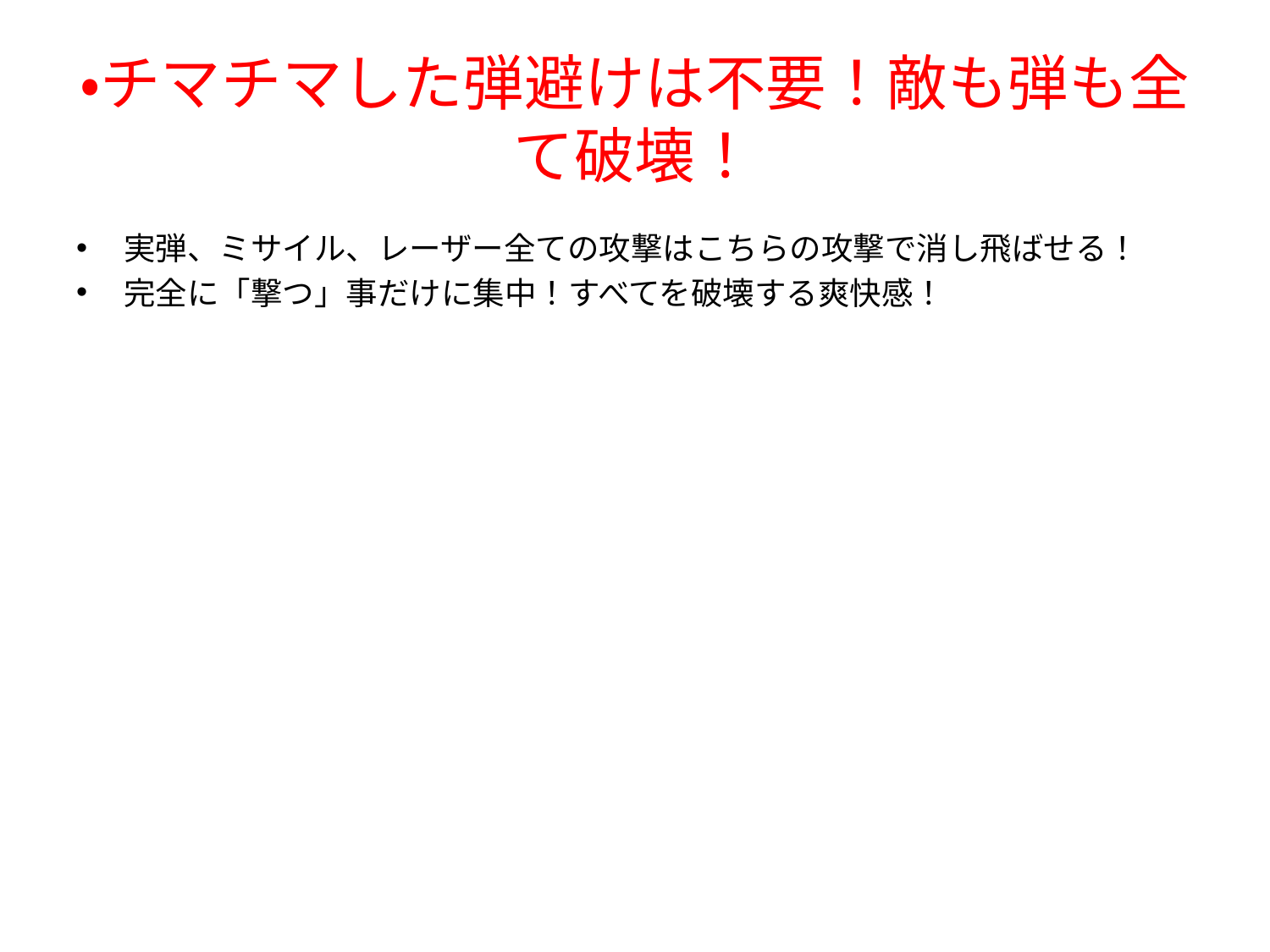

# ・チマチマした弾避けは不要！敵も弾も全て破壊！
実弾、ミサイル、レーザー全ての攻撃はこちらの攻撃で消し飛ばせる！
完全に「撃つ」事だけに集中！すべてを破壊する爽快感！